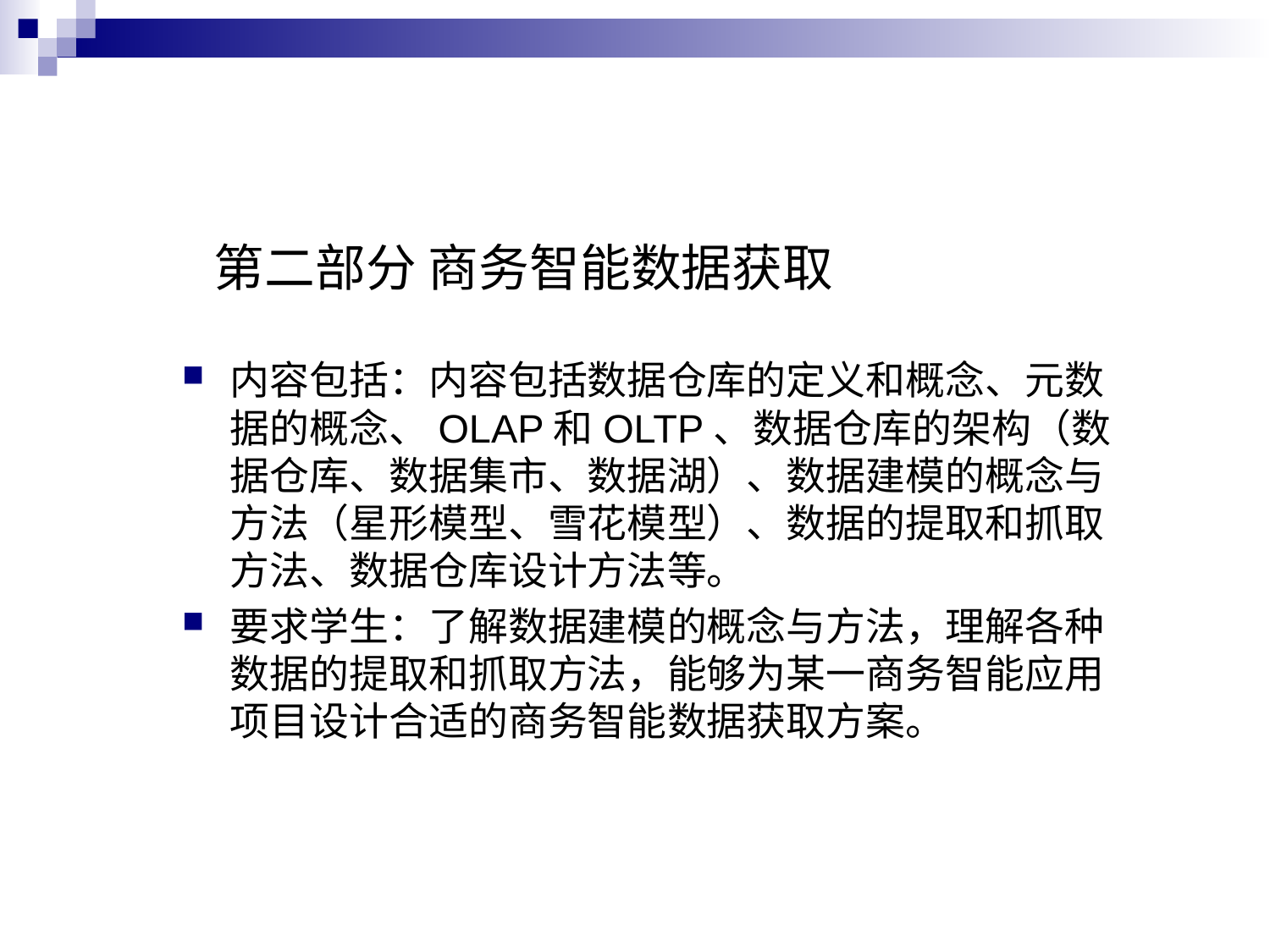

# 第二部分 商务智能数据获取
内容包括：内容包括数据仓库的定义和概念、元数据的概念、OLAP和OLTP、数据仓库的架构（数据仓库、数据集市、数据湖）、数据建模的概念与方法（星形模型、雪花模型）、数据的提取和抓取方法、数据仓库设计方法等。
要求学生：了解数据建模的概念与方法，理解各种数据的提取和抓取方法，能够为某一商务智能应用项目设计合适的商务智能数据获取方案。